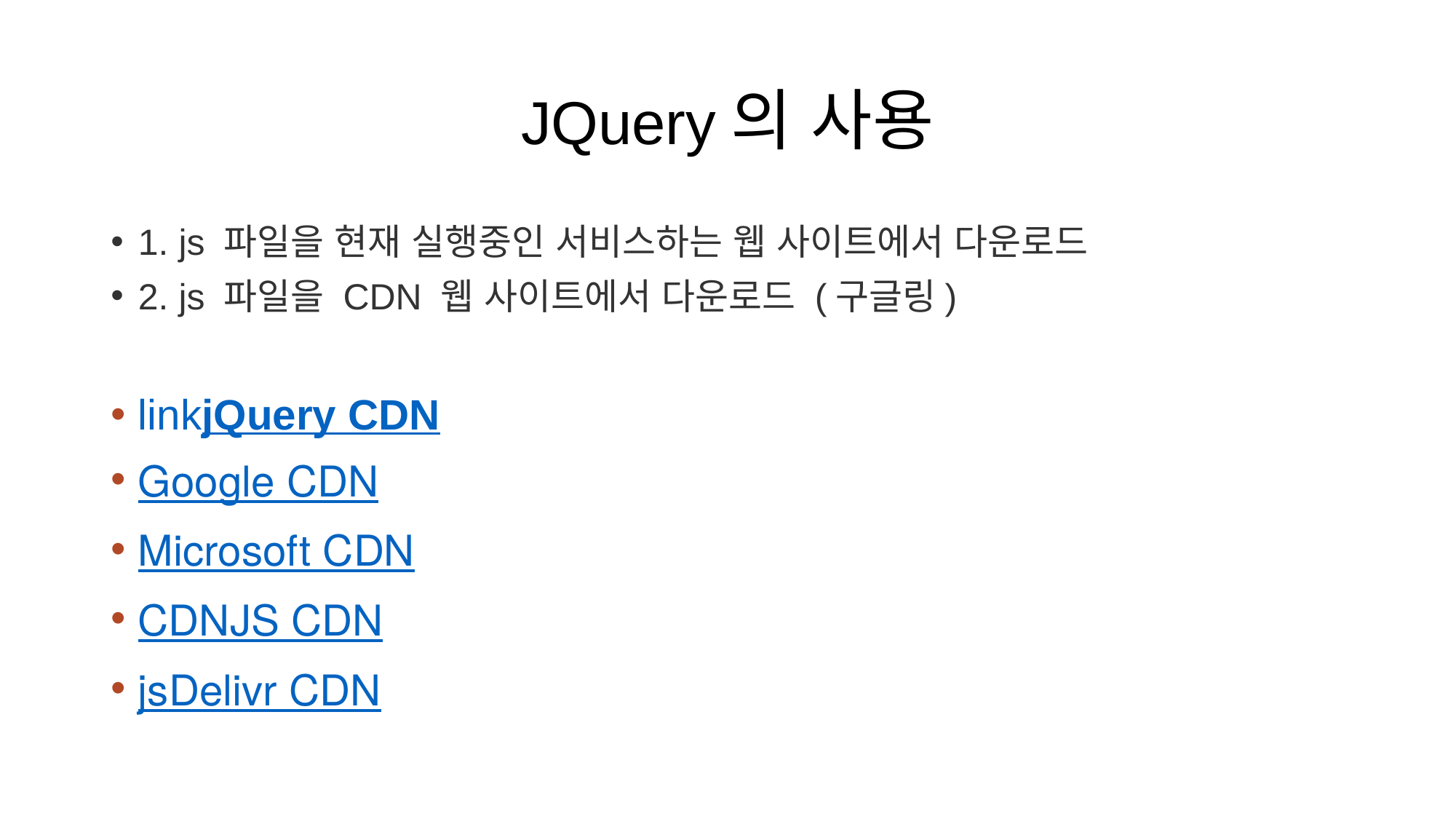

# JQuery의 사용
1. js 파일을 현재 실행중인 서비스하는 웹 사이트에서 다운로드
2. js 파일을 CDN 웹 사이트에서 다운로드 (구글링)

linkjQuery CDN
Google CDN
Microsoft CDN
CDNJS CDN
jsDelivr CDN